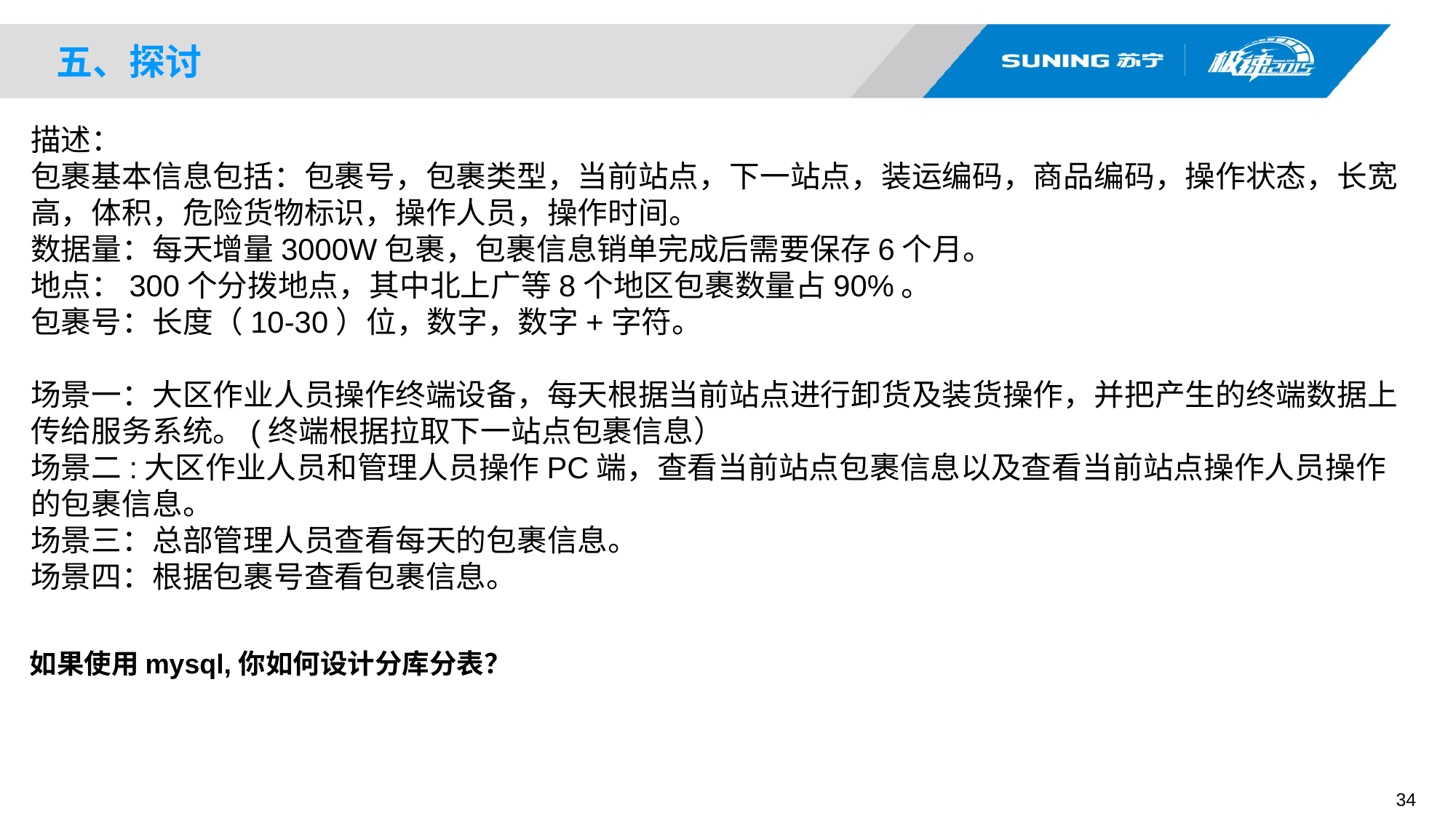

# 五、探讨
描述：
包裹基本信息包括：包裹号，包裹类型，当前站点，下一站点，装运编码，商品编码，操作状态，长宽高，体积，危险货物标识，操作人员，操作时间。
数据量：每天增量3000W包裹，包裹信息销单完成后需要保存6个月。
地点：300个分拨地点，其中北上广等8个地区包裹数量占90%。
包裹号：长度（10-30）位，数字，数字+字符。

场景一：大区作业人员操作终端设备，每天根据当前站点进行卸货及装货操作，并把产生的终端数据上传给服务系统。(终端根据拉取下一站点包裹信息）
场景二:大区作业人员和管理人员操作PC端，查看当前站点包裹信息以及查看当前站点操作人员操作的包裹信息。
场景三：总部管理人员查看每天的包裹信息。
场景四：根据包裹号查看包裹信息。

如果使用mysql,你如何设计分库分表？